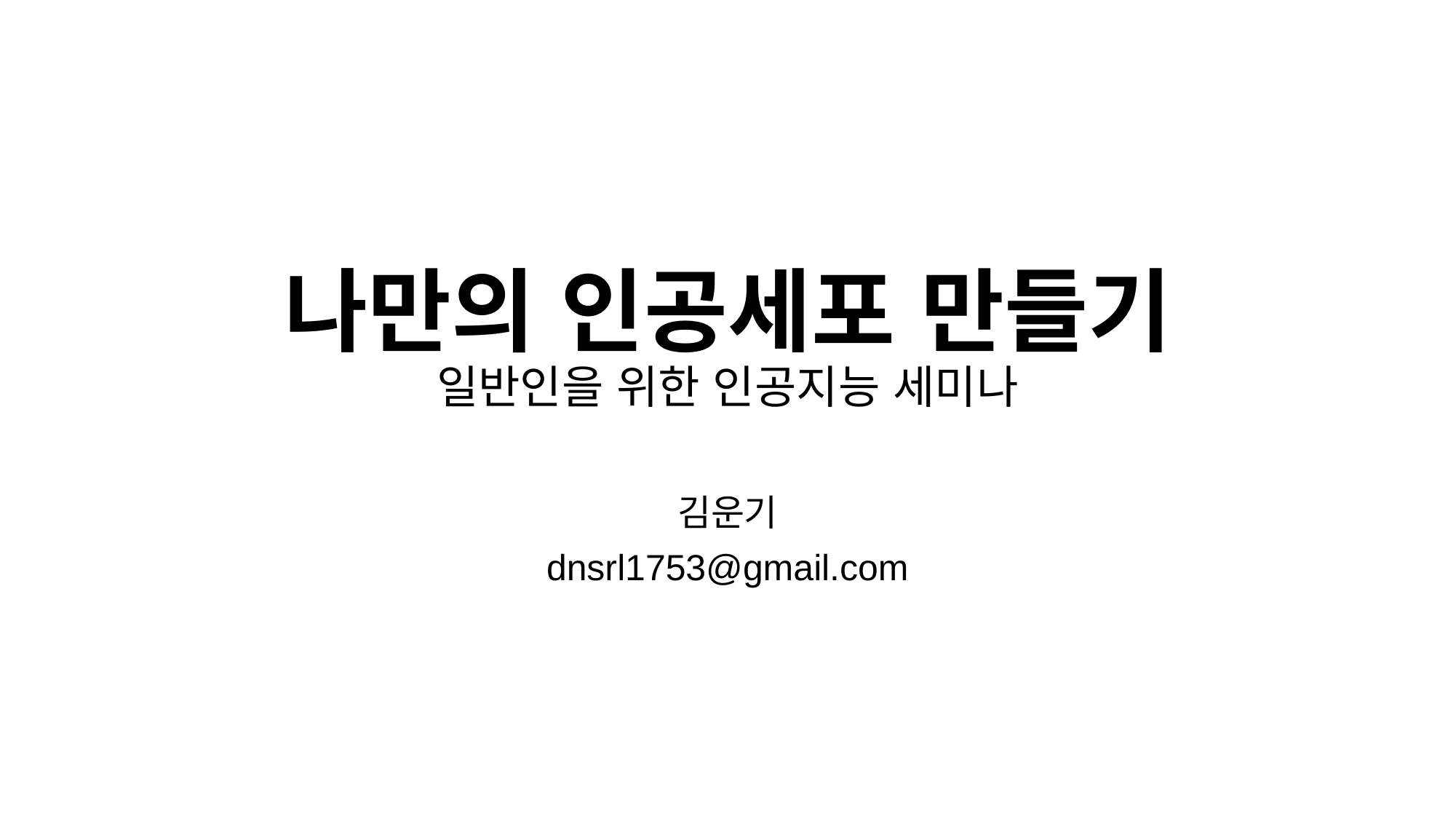

# 나만의 인공세포 만들기 일반인을 위한 인공지능 세미나

김운기
dnsrl1753@gmail.com